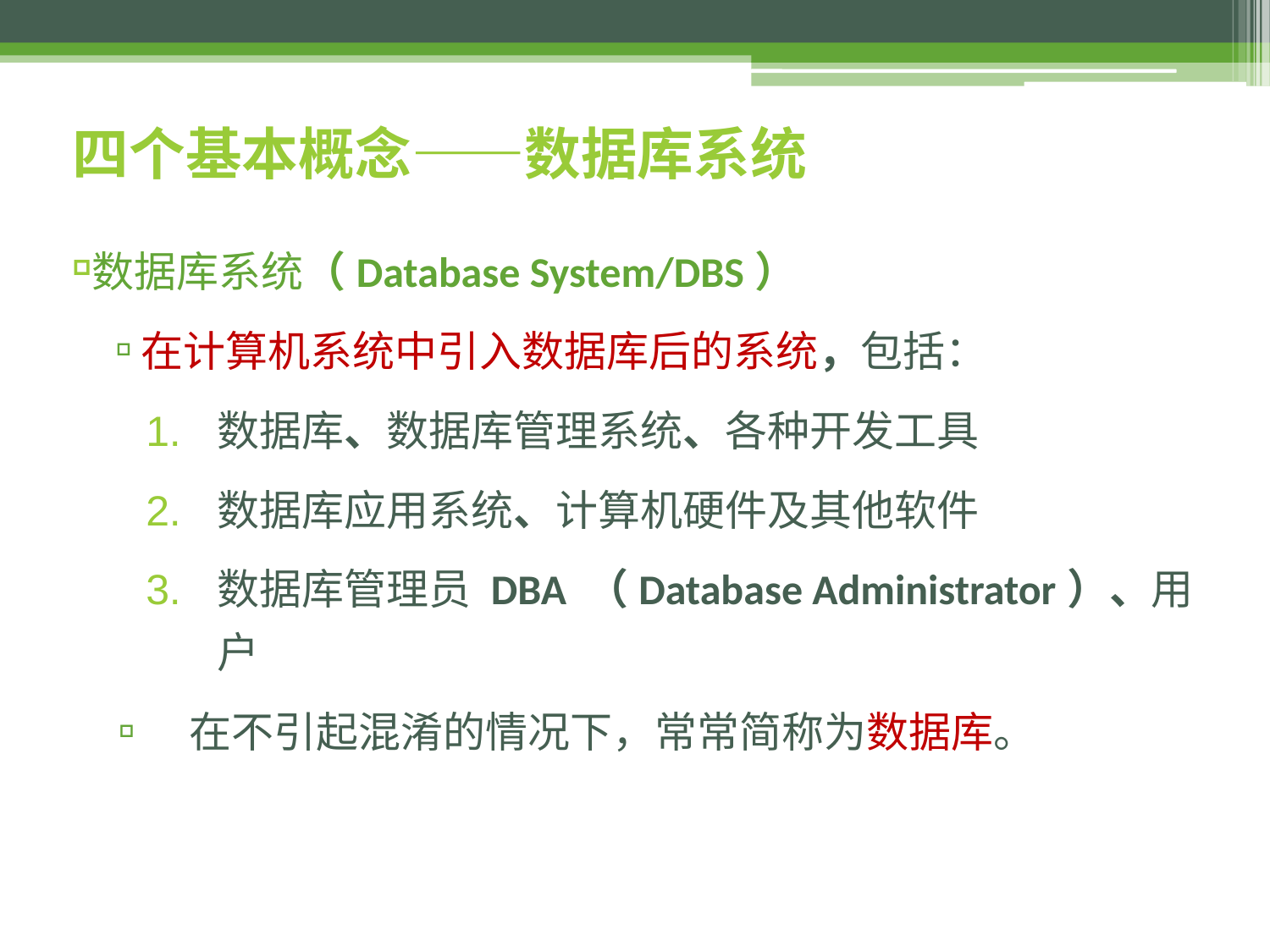

# 四个基本概念——数据库系统
数据库系统（Database System/DBS）
在计算机系统中引入数据库后的系统，包括：
数据库、数据库管理系统、各种开发工具
数据库应用系统、计算机硬件及其他软件
数据库管理员 DBA （Database Administrator）、用户
在不引起混淆的情况下，常常简称为数据库。